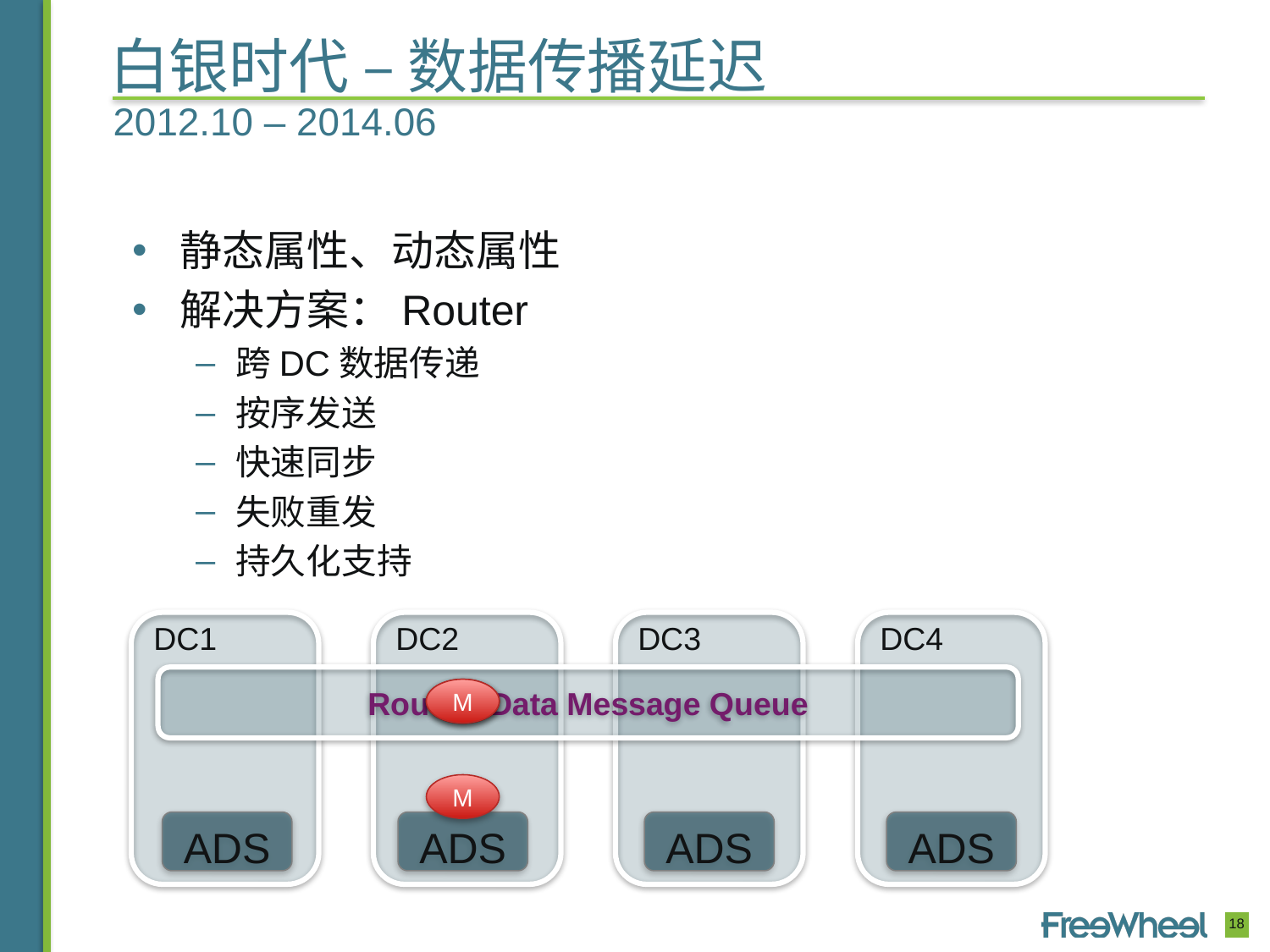

# 白银时代 – 数据传播延迟
2012.10 – 2014.06
静态属性、动态属性
解决方案：Router
跨DC数据传递
按序发送
快速同步
失败重发
持久化支持

DC1
ADS

DC2
ADS

DC3
ADS

DC4
ADS
Router: Data Message Queue
M
M
M
M
18